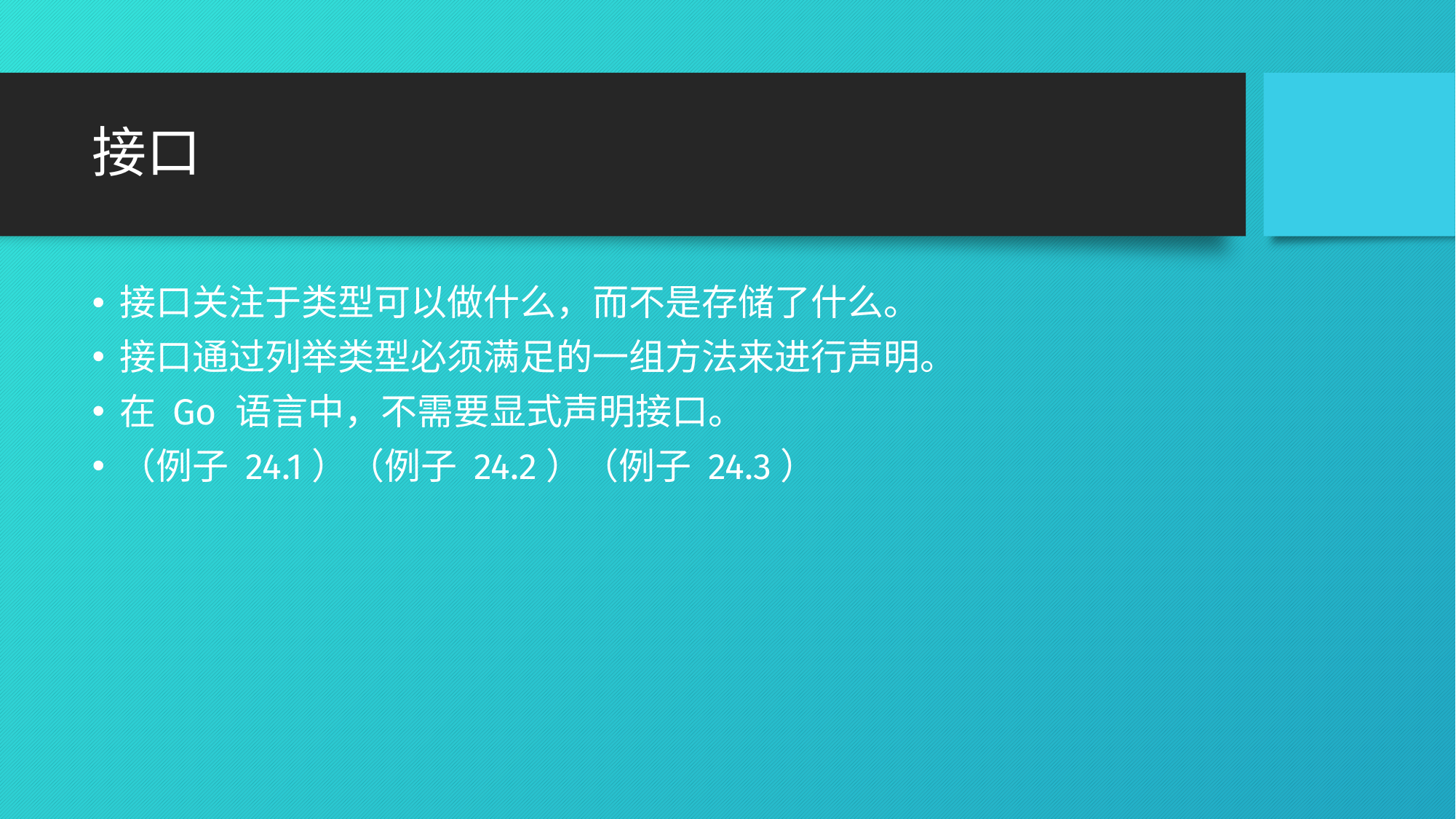

# 接口
接口关注于类型可以做什么，而不是存储了什么。
接口通过列举类型必须满足的一组方法来进行声明。
在 Go 语言中，不需要显式声明接口。
（例子 24.1）（例子 24.2）（例子 24.3）